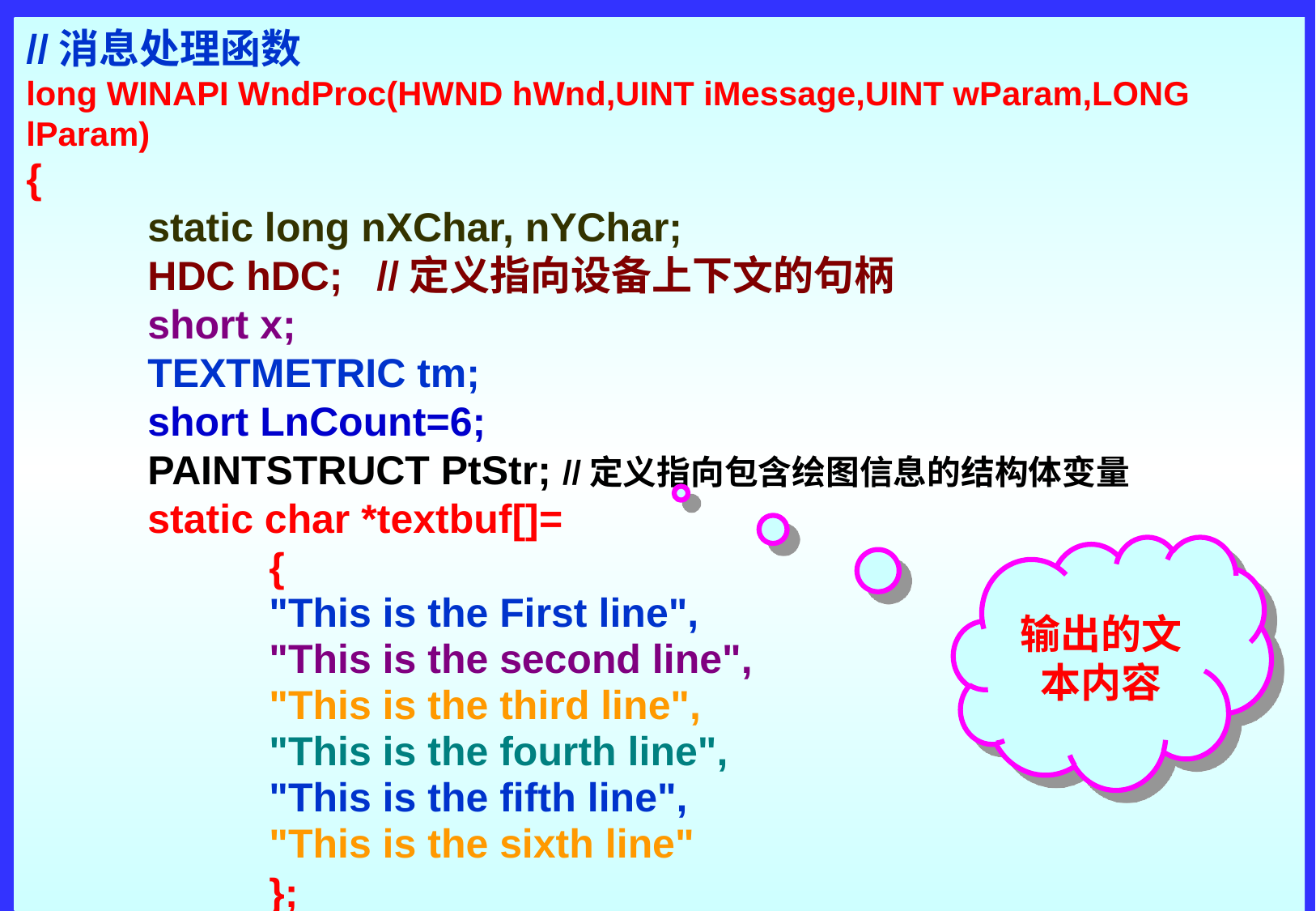

//消息处理函数
long WINAPI WndProc(HWND hWnd,UINT iMessage,UINT wParam,LONG lParam)
{
	static long nXChar, nYChar;
	HDC hDC;   //定义指向设备上下文的句柄
	short x;
    	TEXTMETRIC tm;
	short LnCount=6;
	PAINTSTRUCT PtStr; //定义指向包含绘图信息的结构体变量
	static char *textbuf[]=
		{
		"This is the First line",
		"This is the second line",
		"This is the third line",
		"This is the fourth line",
		"This is the fifth line",
		"This is the sixth line"
		};
输出的文
本内容
14